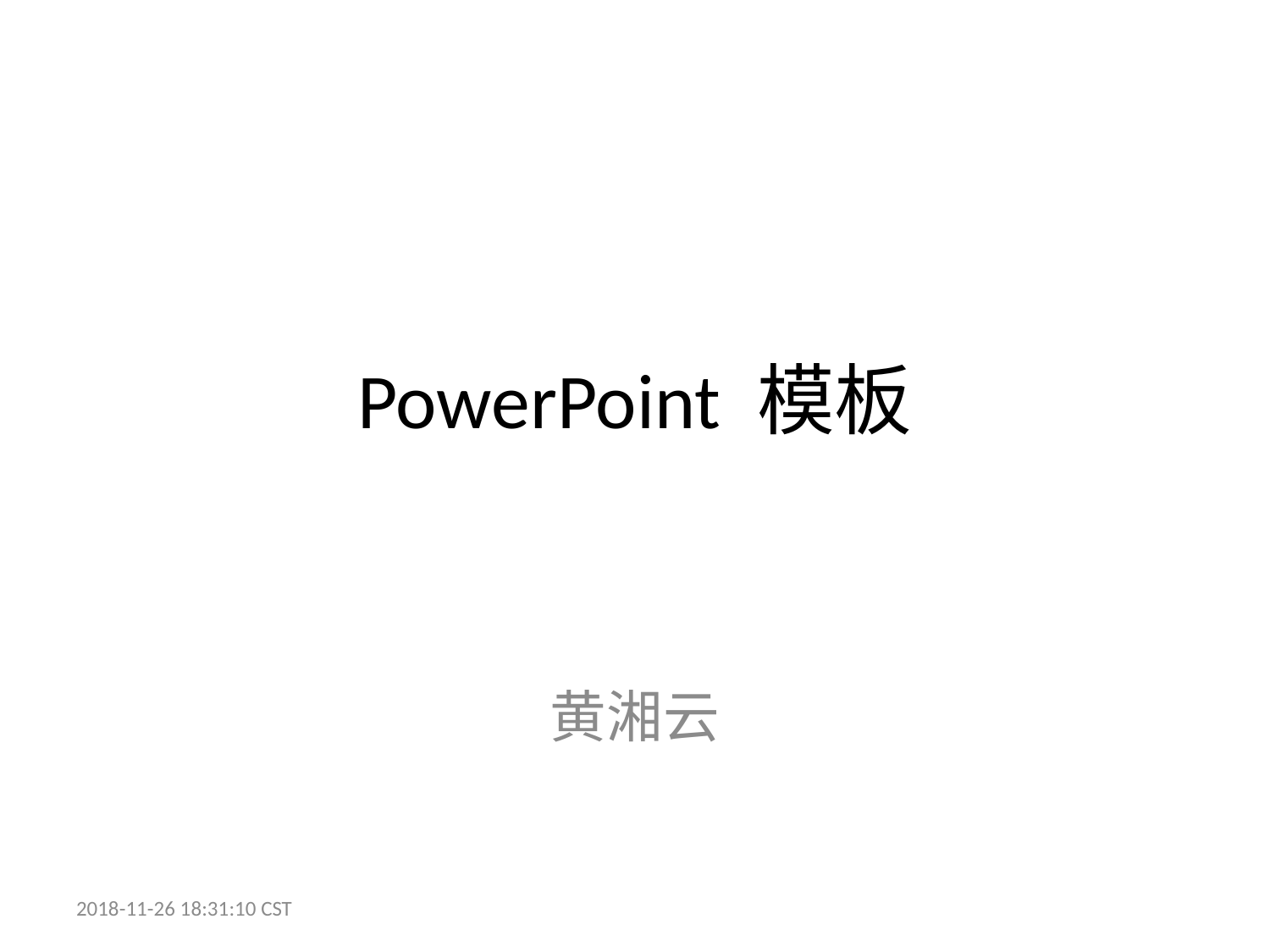

# PowerPoint 模板
黄湘云
2018-11-26 18:31:10 CST